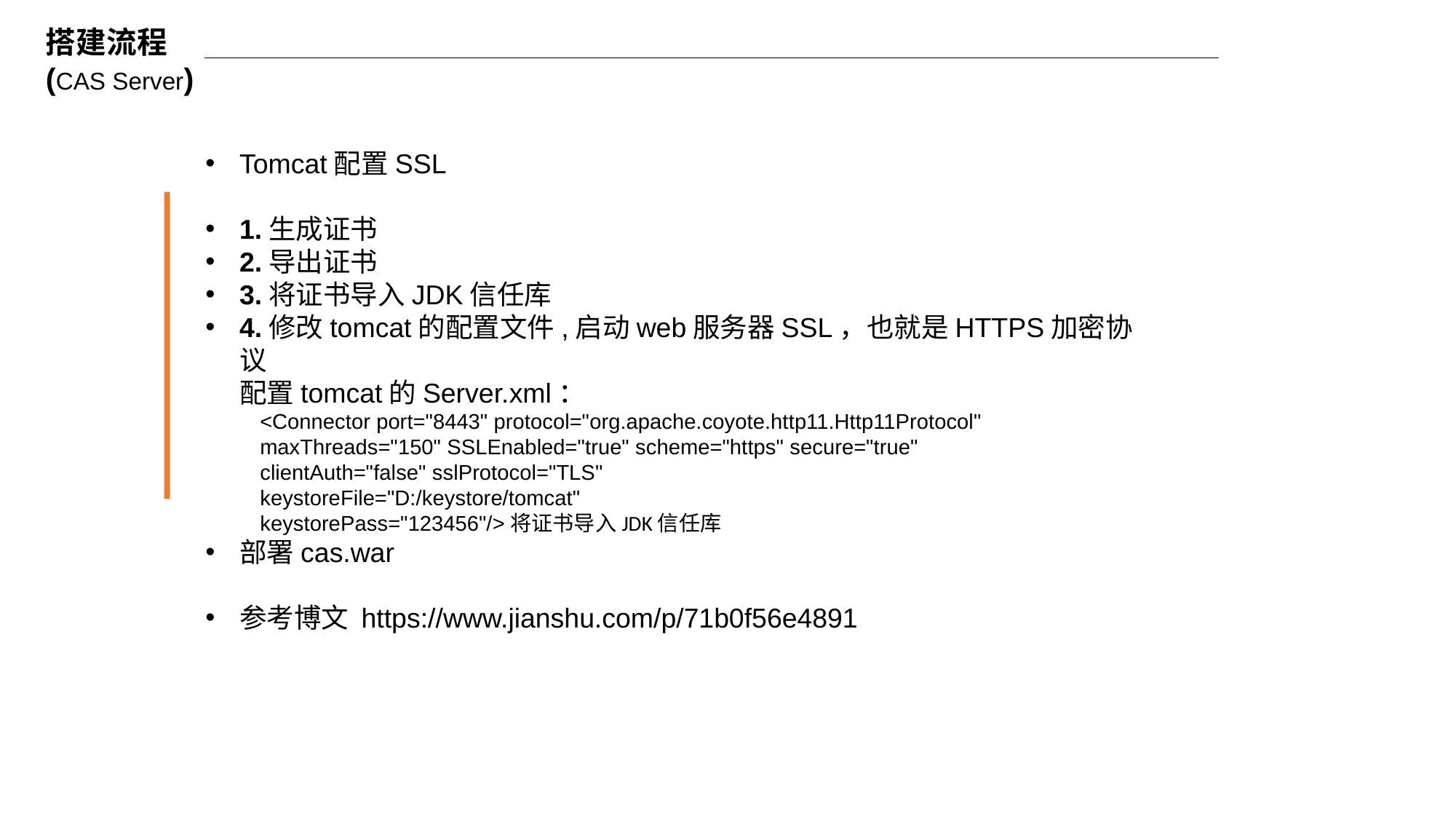

搭建流程(CAS Server)
Tomcat配置SSL

1.生成证书
2.导出证书
3.将证书导入JDK信任库
4.修改tomcat的配置文件,启动web服务器SSL，也就是HTTPS加密协议
配置tomcat的Server.xml：
<Connector port="8443" protocol="org.apache.coyote.http11.Http11Protocol"
maxThreads="150" SSLEnabled="true" scheme="https" secure="true"
clientAuth="false" sslProtocol="TLS"
keystoreFile="D:/keystore/tomcat"
keystorePass="123456"/>将证书导入JDK信任库
部署cas.war

参考博文 https://www.jianshu.com/p/71b0f56e4891